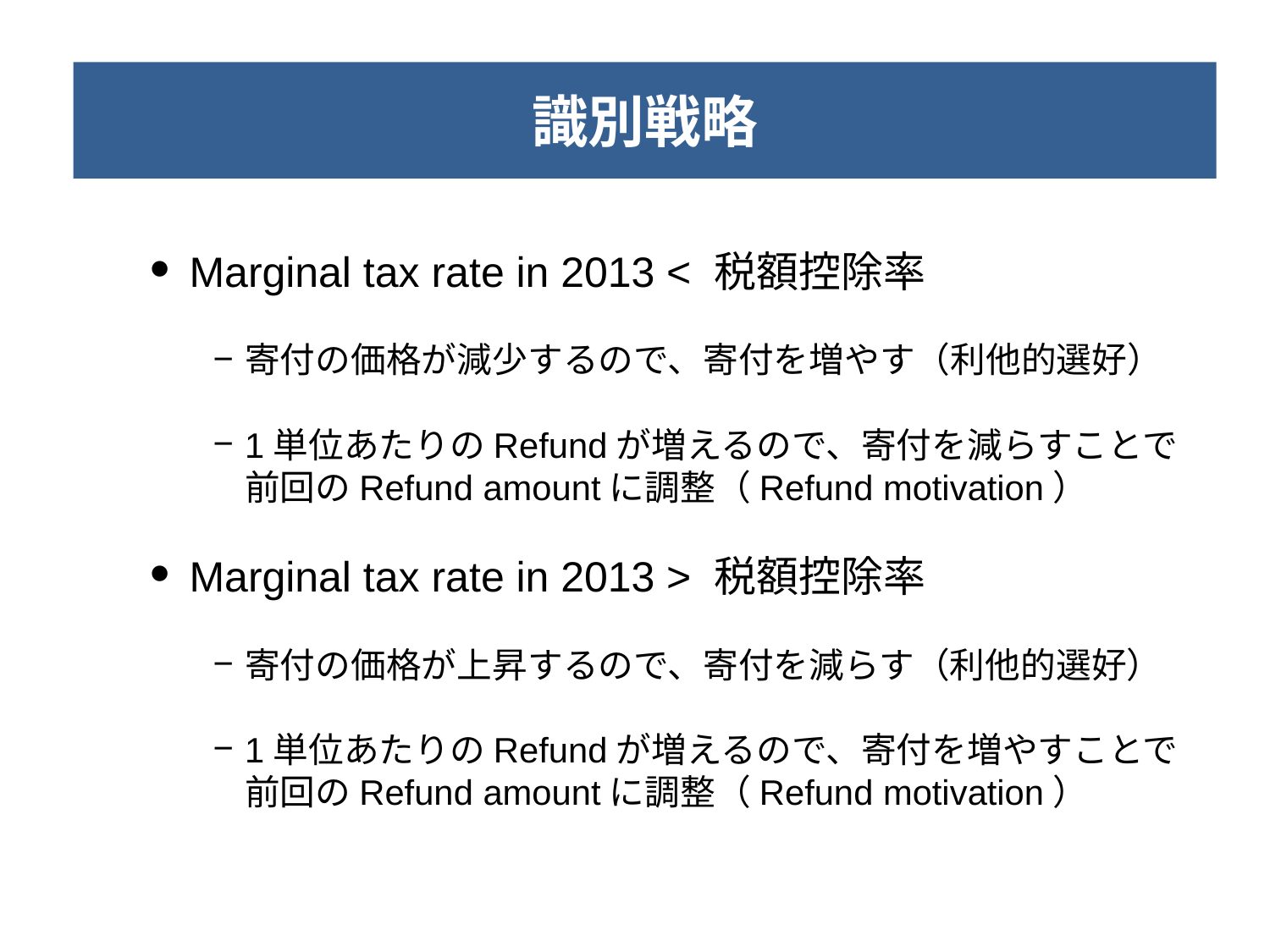

# 識別戦略
Marginal tax rate in 2013 < 税額控除率
寄付の価格が減少するので、寄付を増やす（利他的選好）
1単位あたりのRefundが増えるので、寄付を減らすことで前回のRefund amountに調整（Refund motivation）
Marginal tax rate in 2013 > 税額控除率
寄付の価格が上昇するので、寄付を減らす（利他的選好）
1単位あたりのRefundが増えるので、寄付を増やすことで前回のRefund amountに調整（Refund motivation）